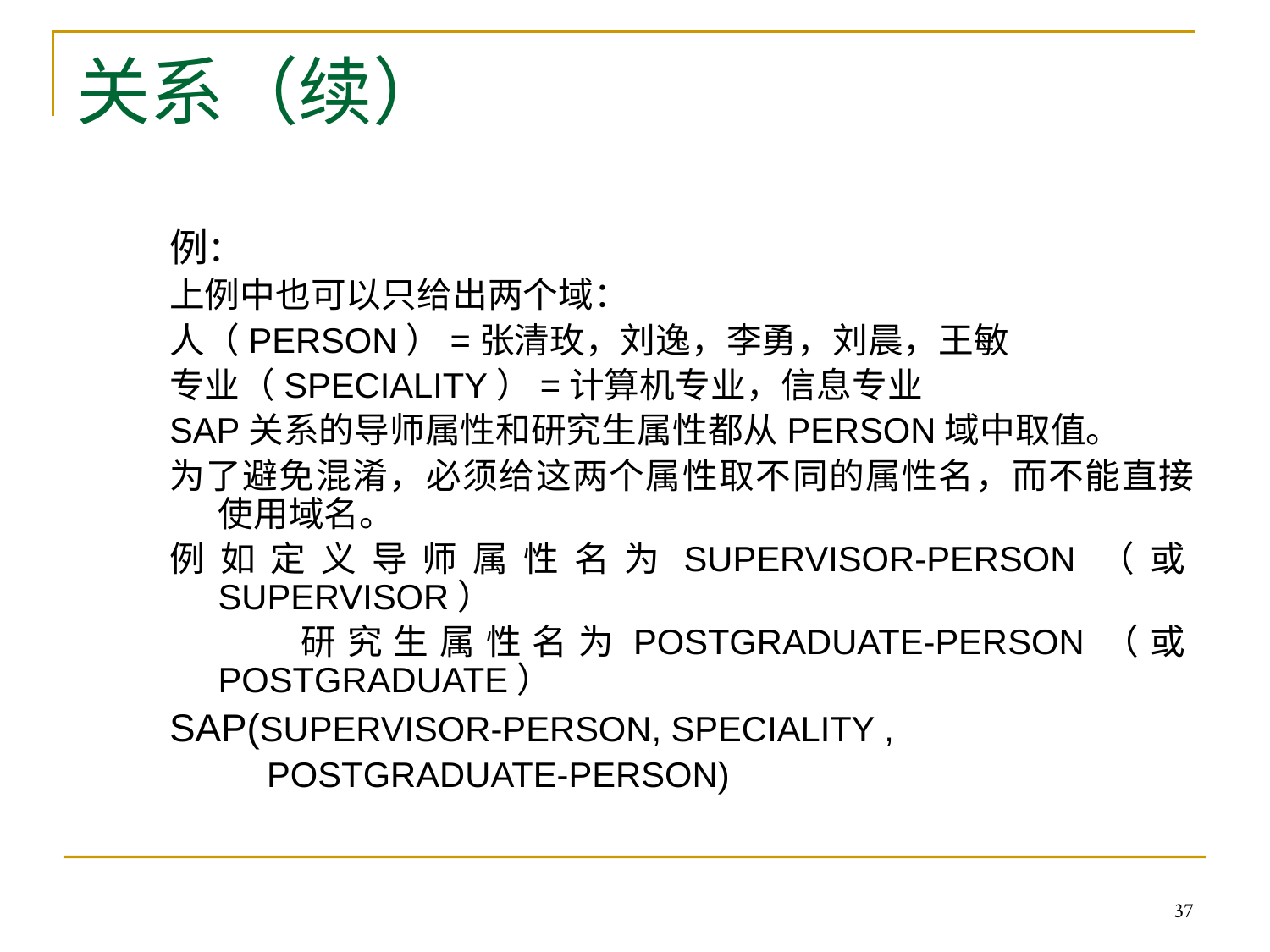

# 关系（续）
例：
上例中也可以只给出两个域：
人（PERSON）=张清玫，刘逸，李勇，刘晨，王敏
专业（SPECIALITY）=计算机专业，信息专业
SAP关系的导师属性和研究生属性都从PERSON域中取值。
为了避免混淆，必须给这两个属性取不同的属性名，而不能直接使用域名。
例如定义导师属性名为SUPERVISOR-PERSON（或SUPERVISOR）
      研究生属性名为POSTGRADUATE-PERSON（或POSTGRADUATE）
SAP(SUPERVISOR-PERSON, SPECIALITY ,
          POSTGRADUATE-PERSON)
37